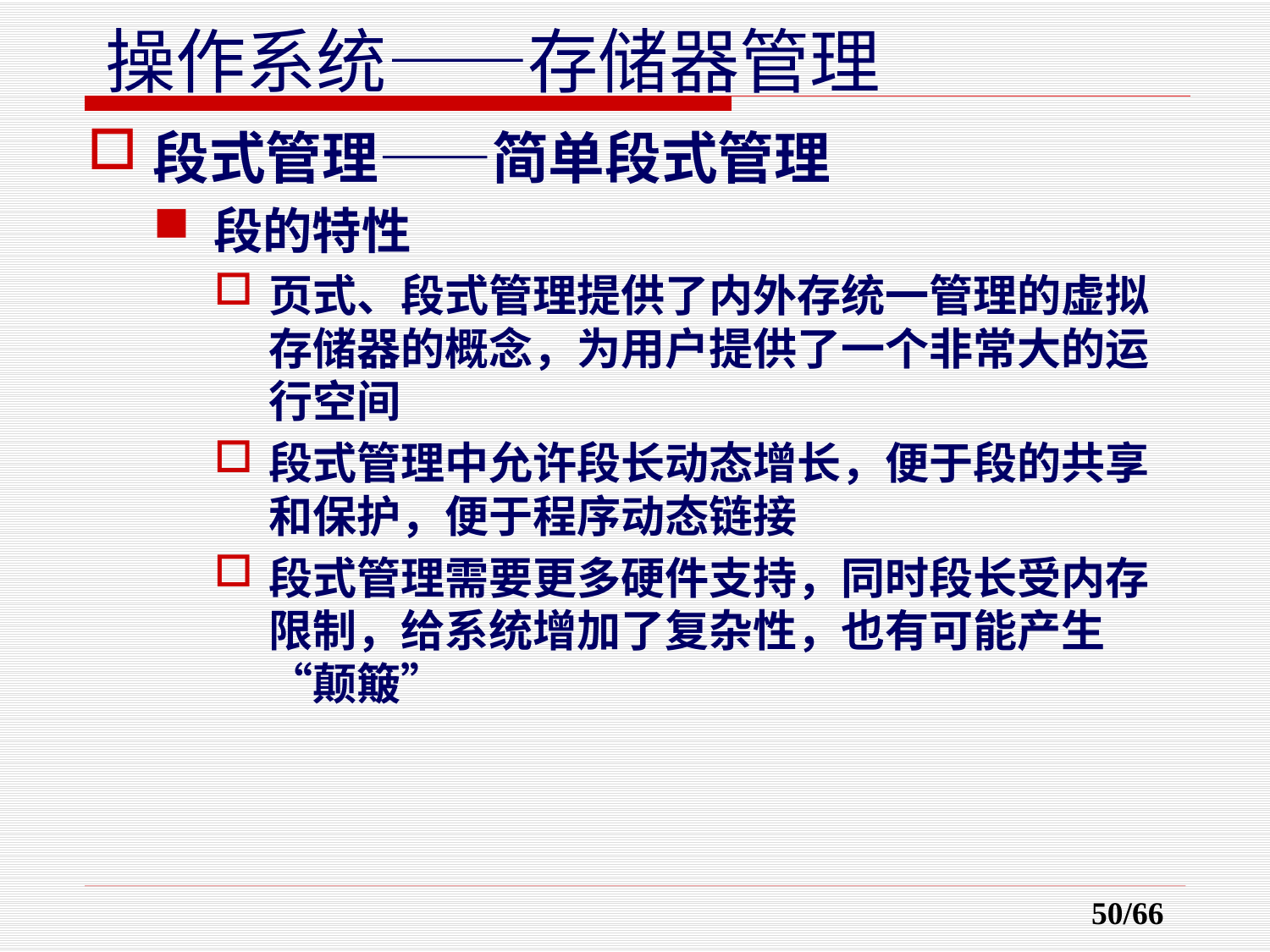

段式管理——简单段式管理
段的特性
页式、段式管理提供了内外存统一管理的虚拟存储器的概念，为用户提供了一个非常大的运行空间
段式管理中允许段长动态增长，便于段的共享和保护，便于程序动态链接
段式管理需要更多硬件支持，同时段长受内存限制，给系统增加了复杂性，也有可能产生“颠簸”